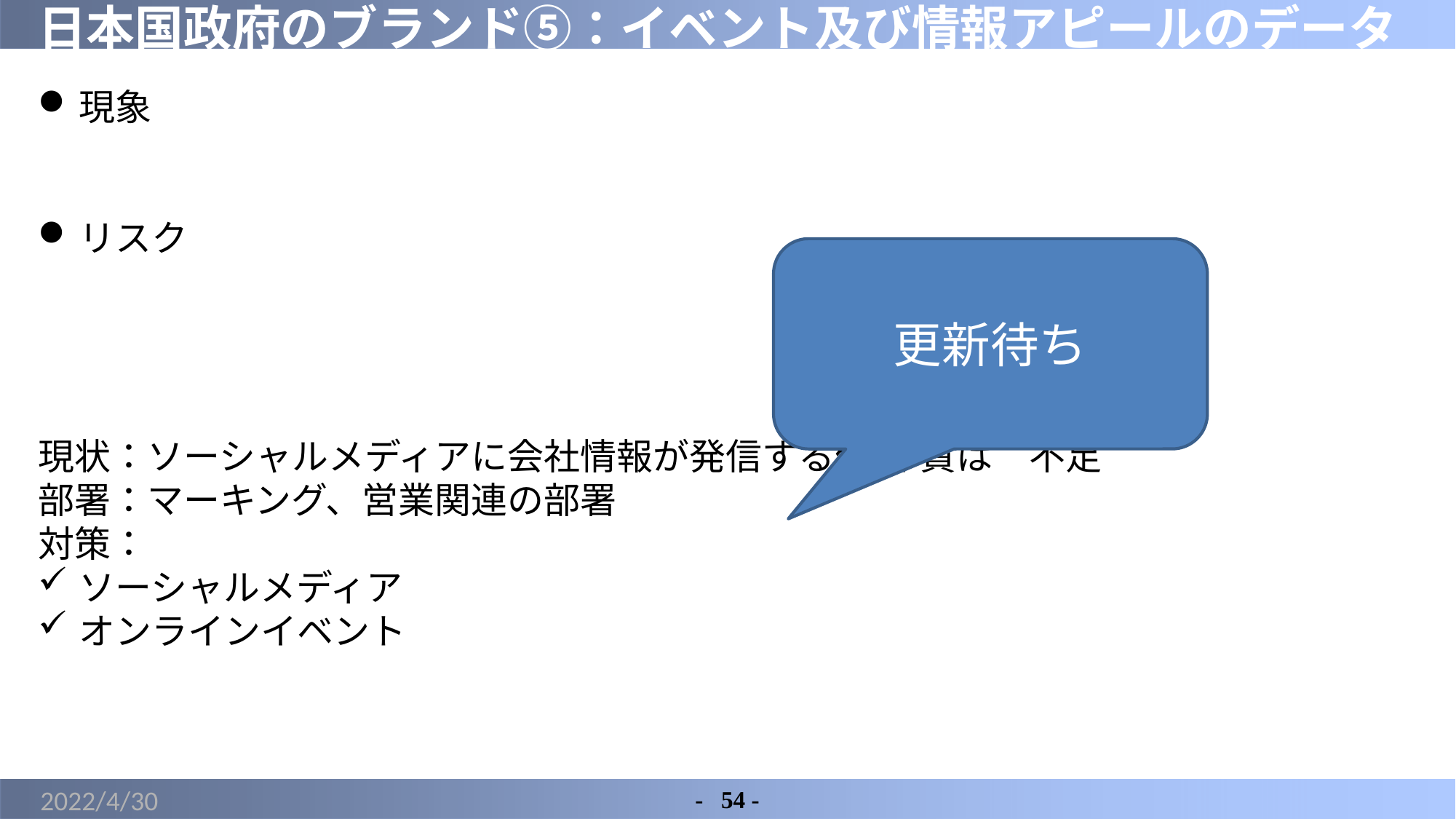

# 日本国政府のブランド⑤：イベント及び情報アピールのデータ管理
現象

リスク

現状：ソーシャルメディアに会社情報が発信する件数・質は　不足
部署：マーキング、営業関連の部署
対策：
ソーシャルメディア
オンラインイベント
更新待ち
2022/4/30
-	54 -